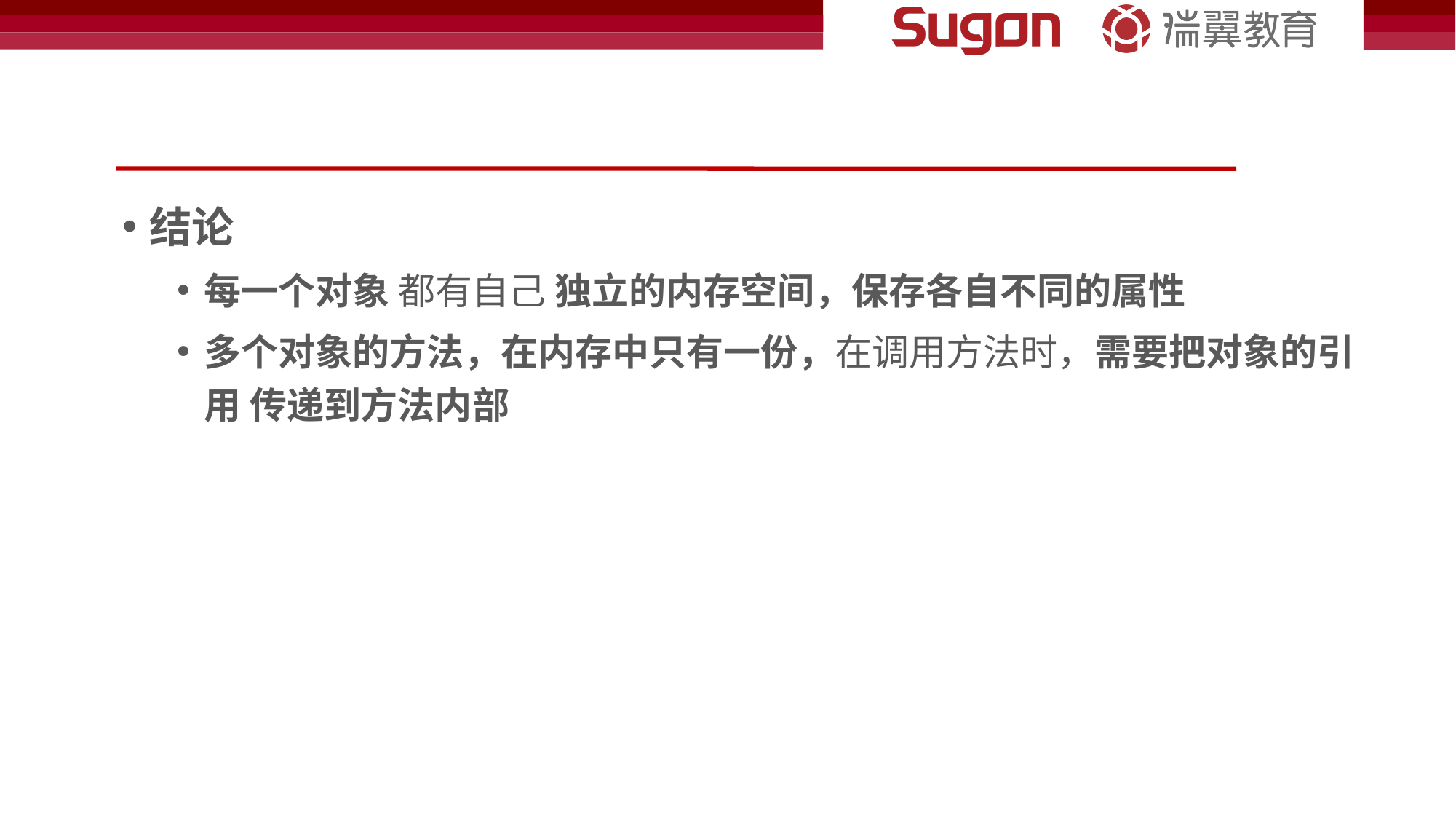

#
结论
每一个对象 都有自己 独立的内存空间，保存各自不同的属性
多个对象的方法，在内存中只有一份，在调用方法时，需要把对象的引用 传递到方法内部